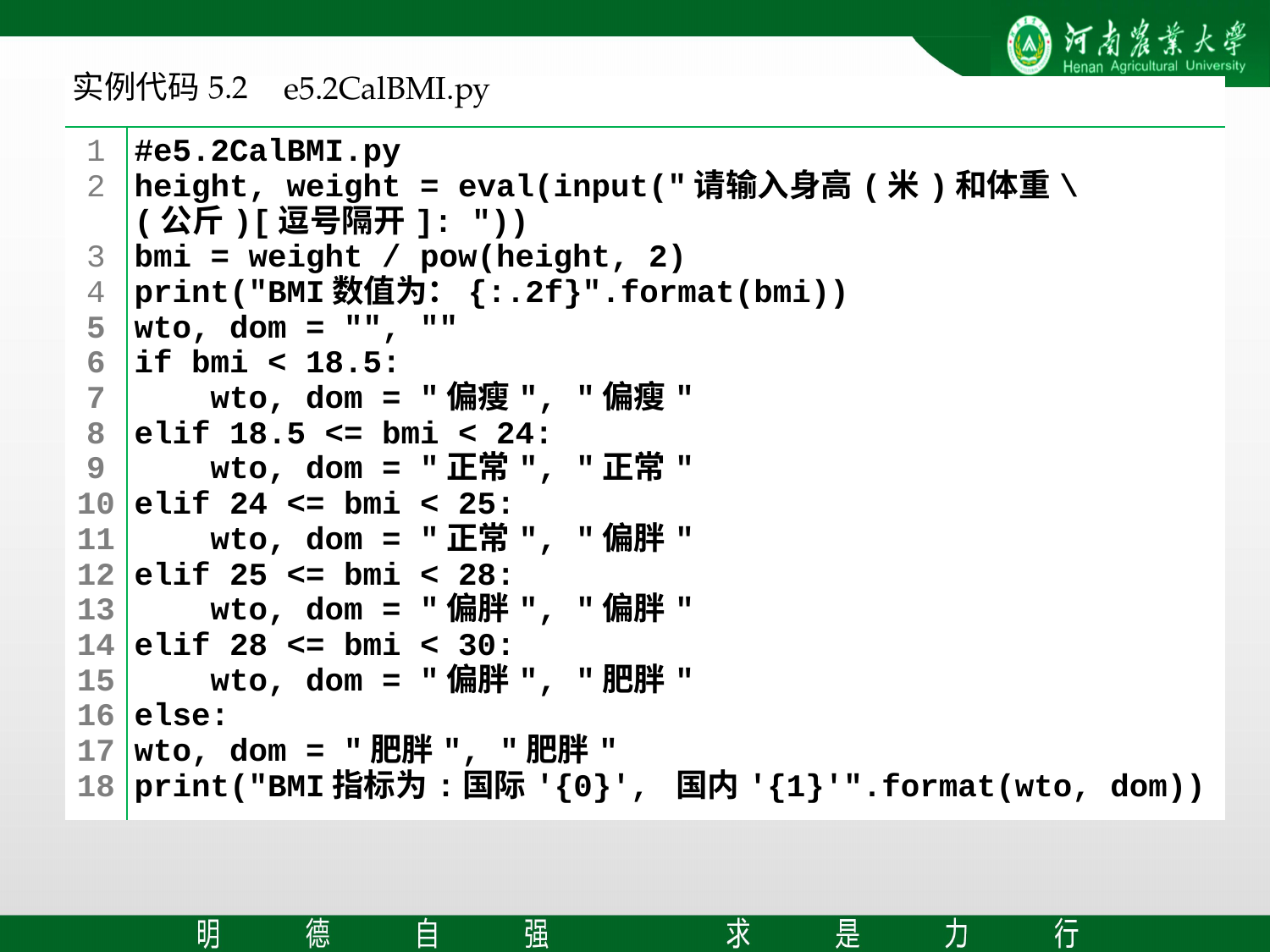

| 实例代码5.2 |  | e5.2CalBMI.py |  |
| --- | --- | --- | --- |
|  |  |  |  |
| 1 2   3 4 5 6 7 8 9 10 11 12 13 14 15 16 17 18 | #e5.2CalBMI.py height, weight = eval(input("请输入身高(米)和体重\ (公斤)[逗号隔开]: ")) bmi = weight / pow(height, 2) print("BMI数值为：{:.2f}".format(bmi)) wto, dom = "", "" if bmi < 18.5: wto, dom = "偏瘦", "偏瘦" elif 18.5 <= bmi < 24: wto, dom = "正常", "正常" elif 24 <= bmi < 25: wto, dom = "正常", "偏胖" elif 25 <= bmi < 28: wto, dom = "偏胖", "偏胖" elif 28 <= bmi < 30: wto, dom = "偏胖", "肥胖" else: wto, dom = "肥胖", "肥胖" print("BMI指标为:国际'{0}', 国内'{1}'".format(wto, dom)) |  |  |
|  |  |  |  |